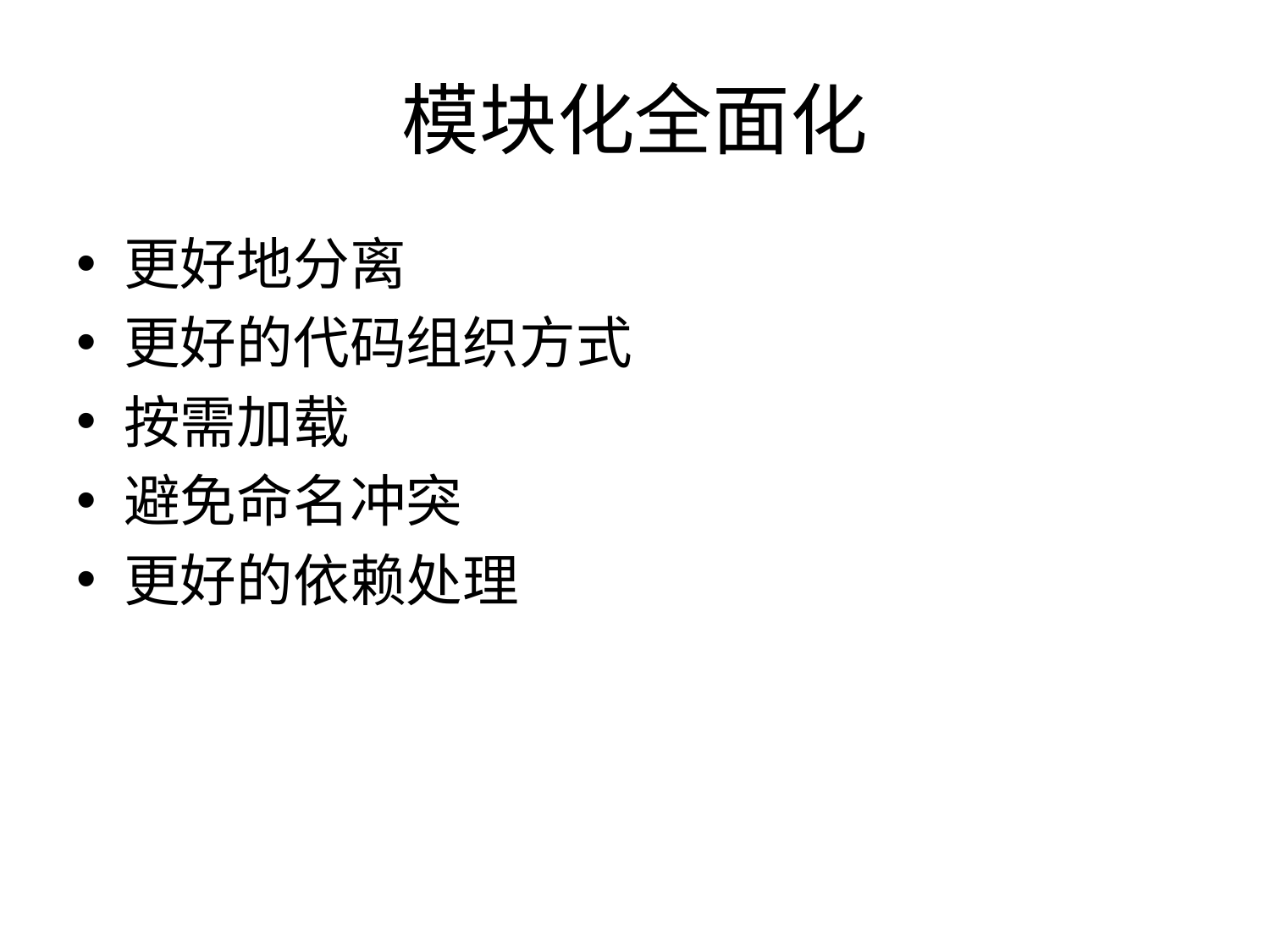

# 模块化全面化
更好地分离
更好的代码组织方式
按需加载
避免命名冲突
更好的依赖处理